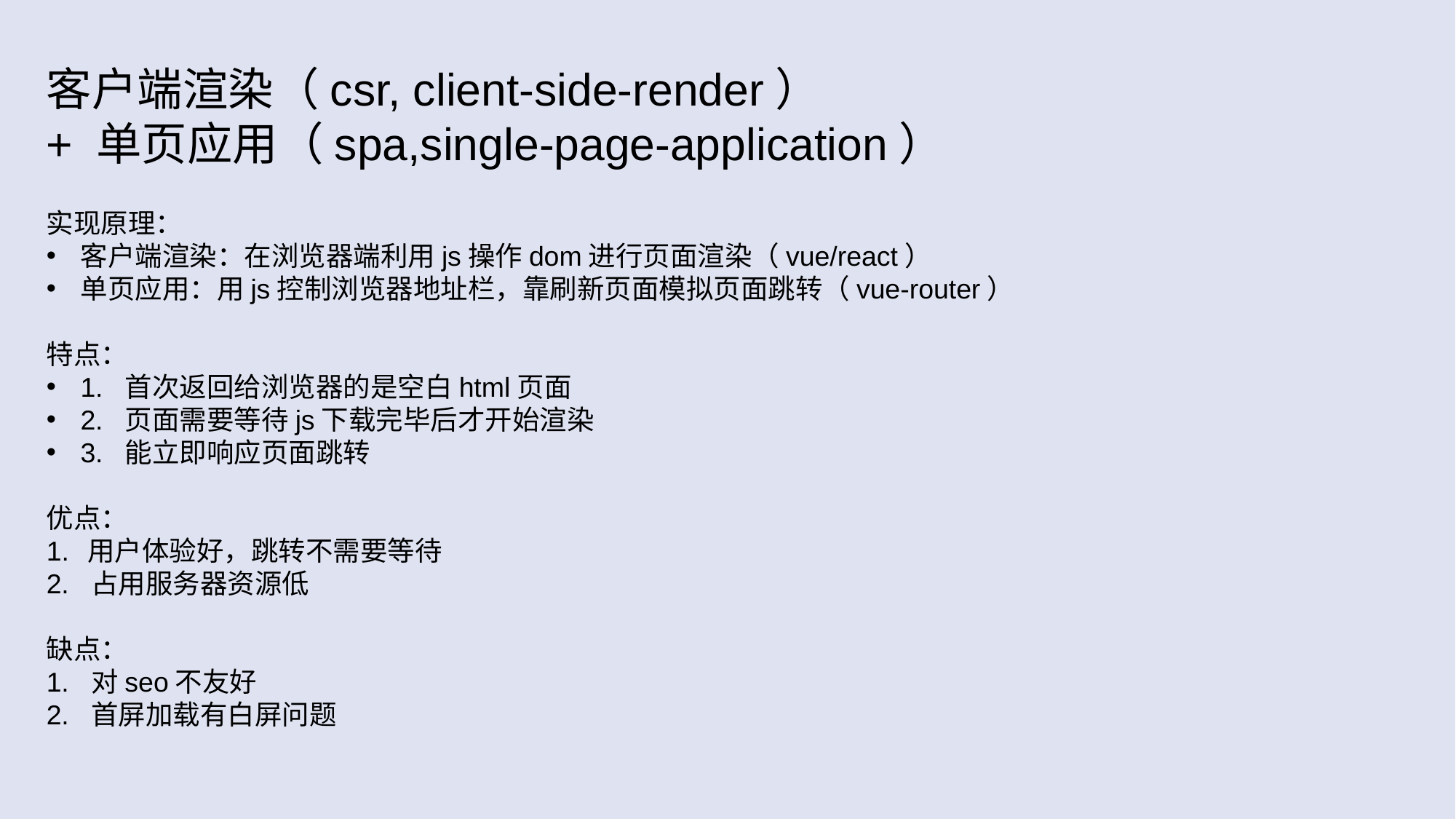

客户端渲染（csr, client-side-render）
+ 单页应用（spa,single-page-application）

实现原理：
客户端渲染：在浏览器端利用js操作dom进行页面渲染（vue/react）
单页应用：用js控制浏览器地址栏，靠刷新页面模拟页面跳转（vue-router）

特点：
1.  首次返回给浏览器的是空白html页面
2.  页面需要等待js下载完毕后才开始渲染
3.  能立即响应页面跳转

优点：
用户体验好，跳转不需要等待
2.  占用服务器资源低

缺点：
1.  对seo不友好
2.  首屏加载有白屏问题